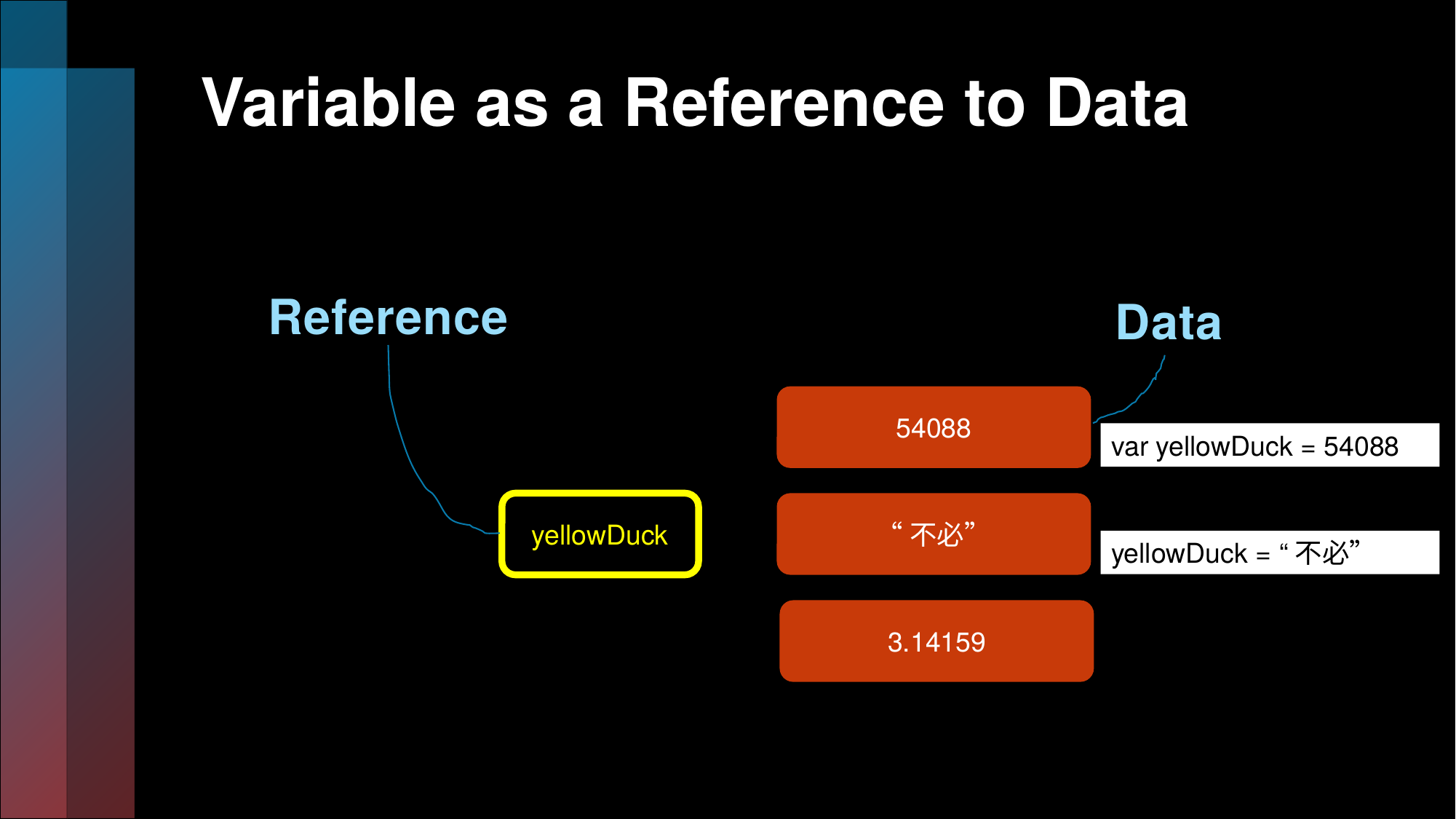

# Variable as a Reference to Data
Reference
Data

54088
var yellowDuck = 54088
yellowDuck
“不必”
yellowDuck = “不必”
3.14159